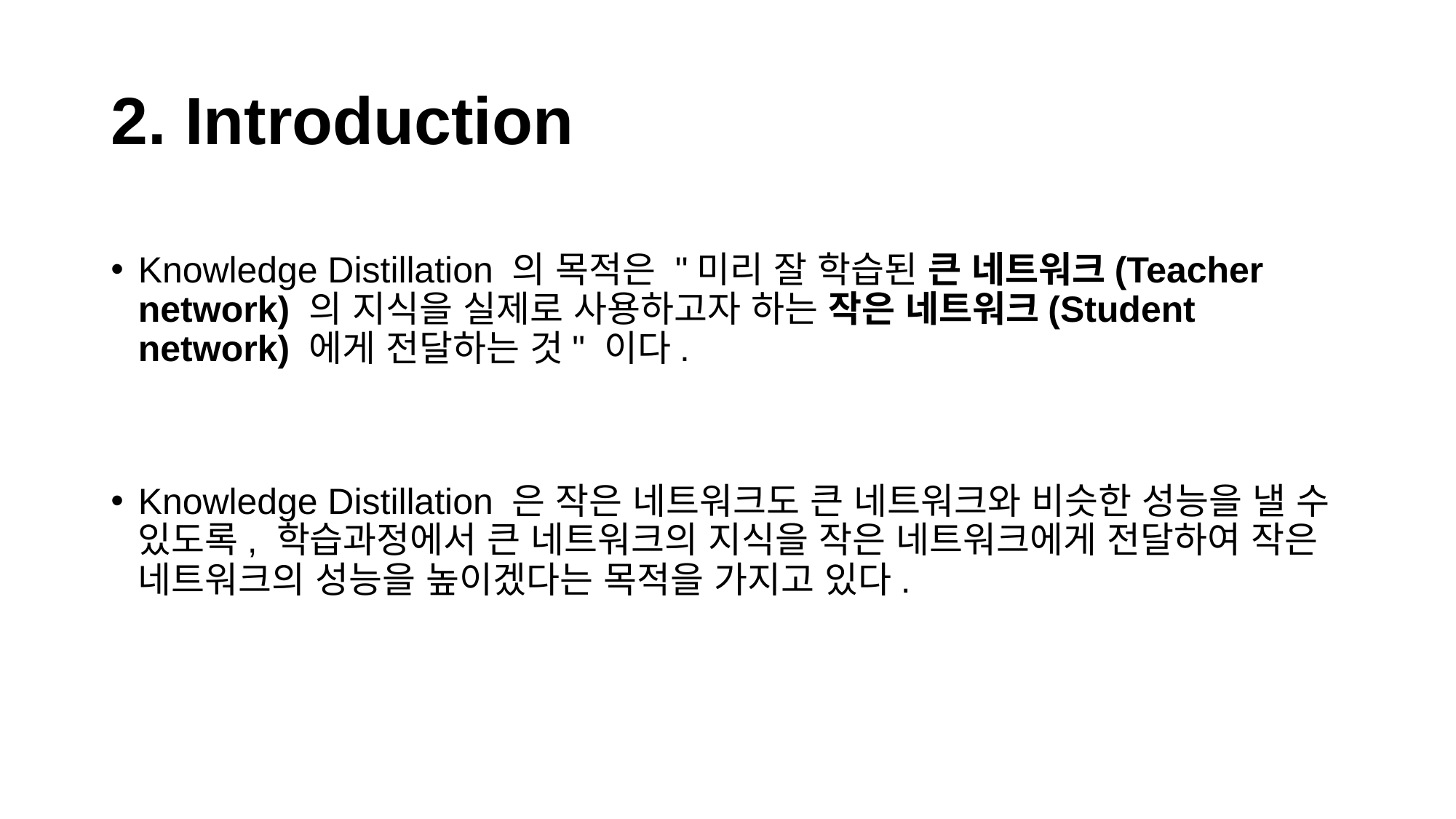

# 2. Introduction
Knowledge Distillation 의 목적은 "미리 잘 학습된 큰 네트워크(Teacher network) 의 지식을 실제로 사용하고자 하는 작은 네트워크(Student network) 에게 전달하는 것" 이다.

Knowledge Distillation 은 작은 네트워크도 큰 네트워크와 비슷한 성능을 낼 수 있도록, 학습과정에서 큰 네트워크의 지식을 작은 네트워크에게 전달하여 작은 네트워크의 성능을 높이겠다는 목적을 가지고 있다.